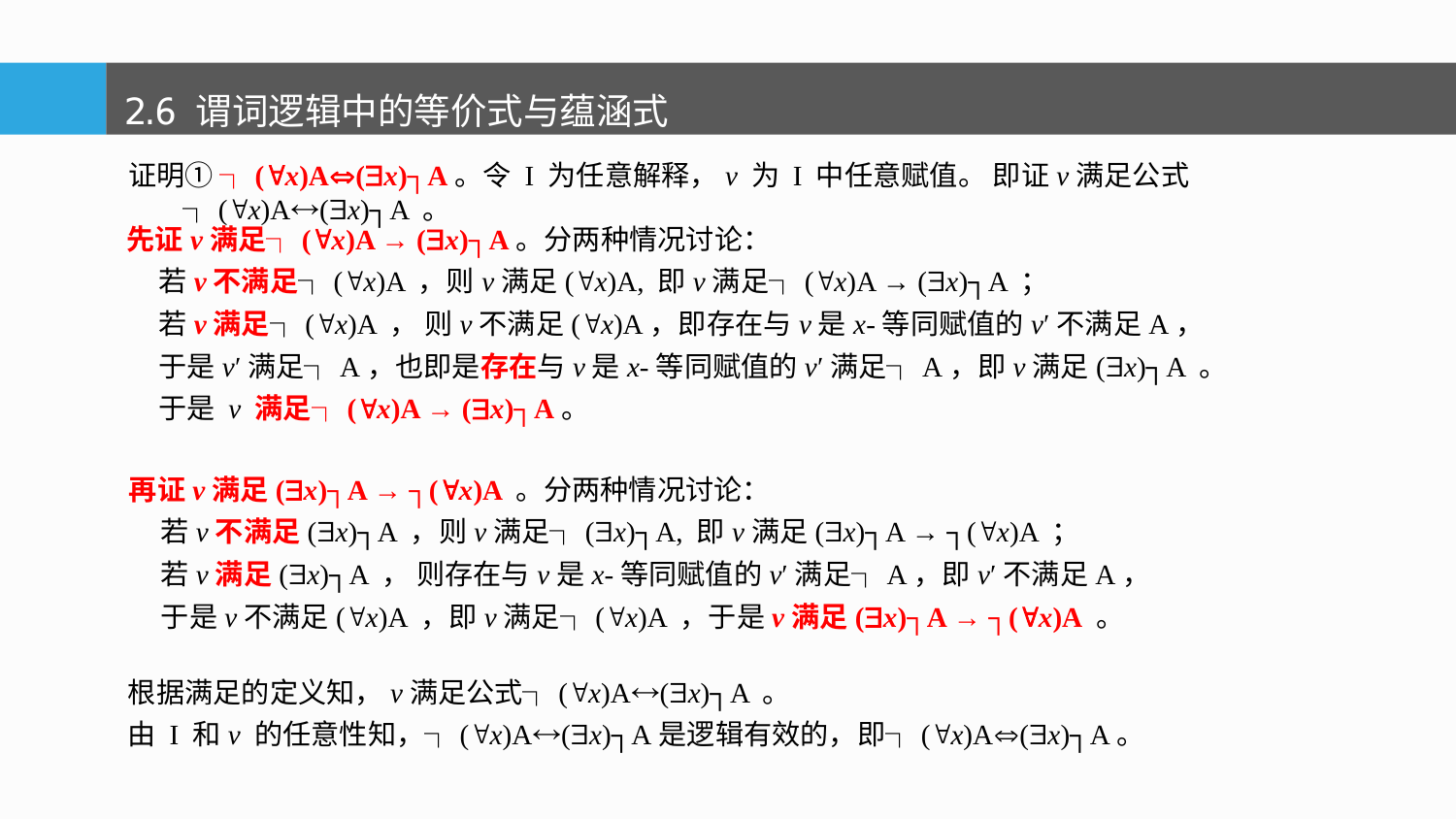

2.6 谓词逻辑中的等价式与蕴涵式

证明① ┐(∀x)A⇔(∃x)┐A。令 I 为任意解释，v 为 I 中任意赋值。 即证v满足公式┐(∀x)A↔(∃x)┐A 。
先证v满足┐(∀x)A → (∃x)┐A。分两种情况讨论：
    若v不满足┐(∀x)A ，则v满足(∀x)A, 即v满足┐(∀x)A → (∃x)┐A ；
    若v满足┐(∀x)A ， 则v不满足(∀x)A，即存在与v是x-等同赋值的vʹ不满足A，
    于是vʹ满足┐A，也即是存在与v是x-等同赋值的vʹ满足┐A，即v满足(∃x)┐A 。
    于是 v 满足┐(∀x)A → (∃x)┐A。
再证v满足(∃x)┐A → ┐(∀x)A 。分两种情况讨论：
    若v不满足(∃x)┐A ，则v满足┐(∃x)┐A, 即v满足(∃x)┐A → ┐(∀x)A ；
    若v满足(∃x)┐A ， 则存在与v是x-等同赋值的vʹ满足┐A，即vʹ不满足A，
    于是v不满足(∀x)A ，即v满足┐(∀x)A ，于是v满足(∃x)┐A → ┐(∀x)A 。
根据满足的定义知，v满足公式┐(∀x)A↔(∃x)┐A 。
由 I 和v 的任意性知，┐(∀x)A↔(∃x)┐A是逻辑有效的，即┐(∀x)A⇔(∃x)┐A。